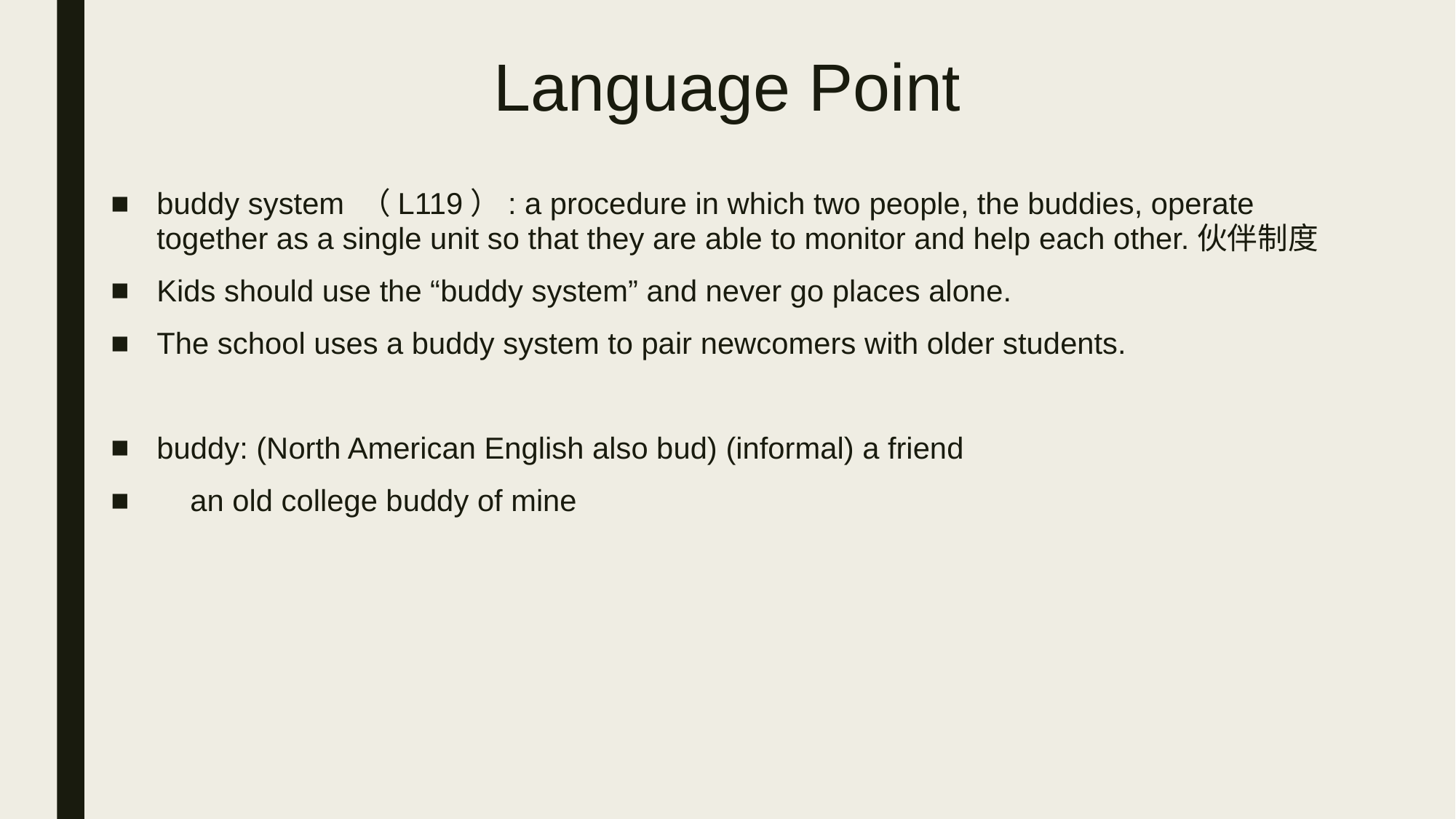

# Language Point
buddy system （L119）: a procedure in which two people, the buddies, operate together as a single unit so that they are able to monitor and help each other.伙伴制度
Kids should use the “buddy system” and never go places alone.
The school uses a buddy system to pair newcomers with older students.

buddy: (North American English also bud) (informal) a friend
    an old college buddy of mine